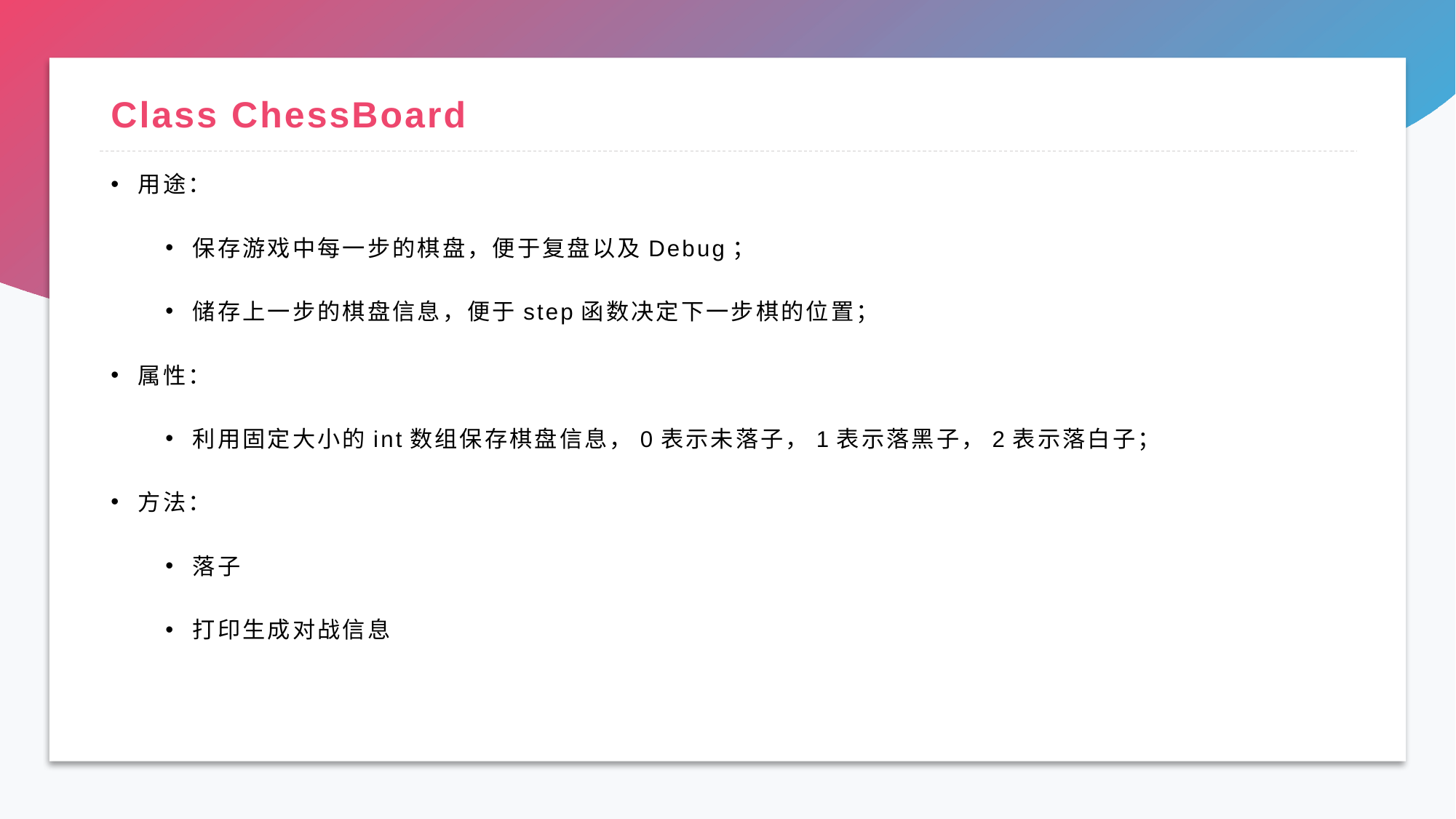

# Class ChessBoard
用途：
保存游戏中每一步的棋盘，便于复盘以及Debug；
储存上一步的棋盘信息，便于step函数决定下一步棋的位置；
属性：
利用固定大小的int数组保存棋盘信息，0表示未落子，1表示落黑子，2表示落白子；
方法：
落子
打印生成对战信息